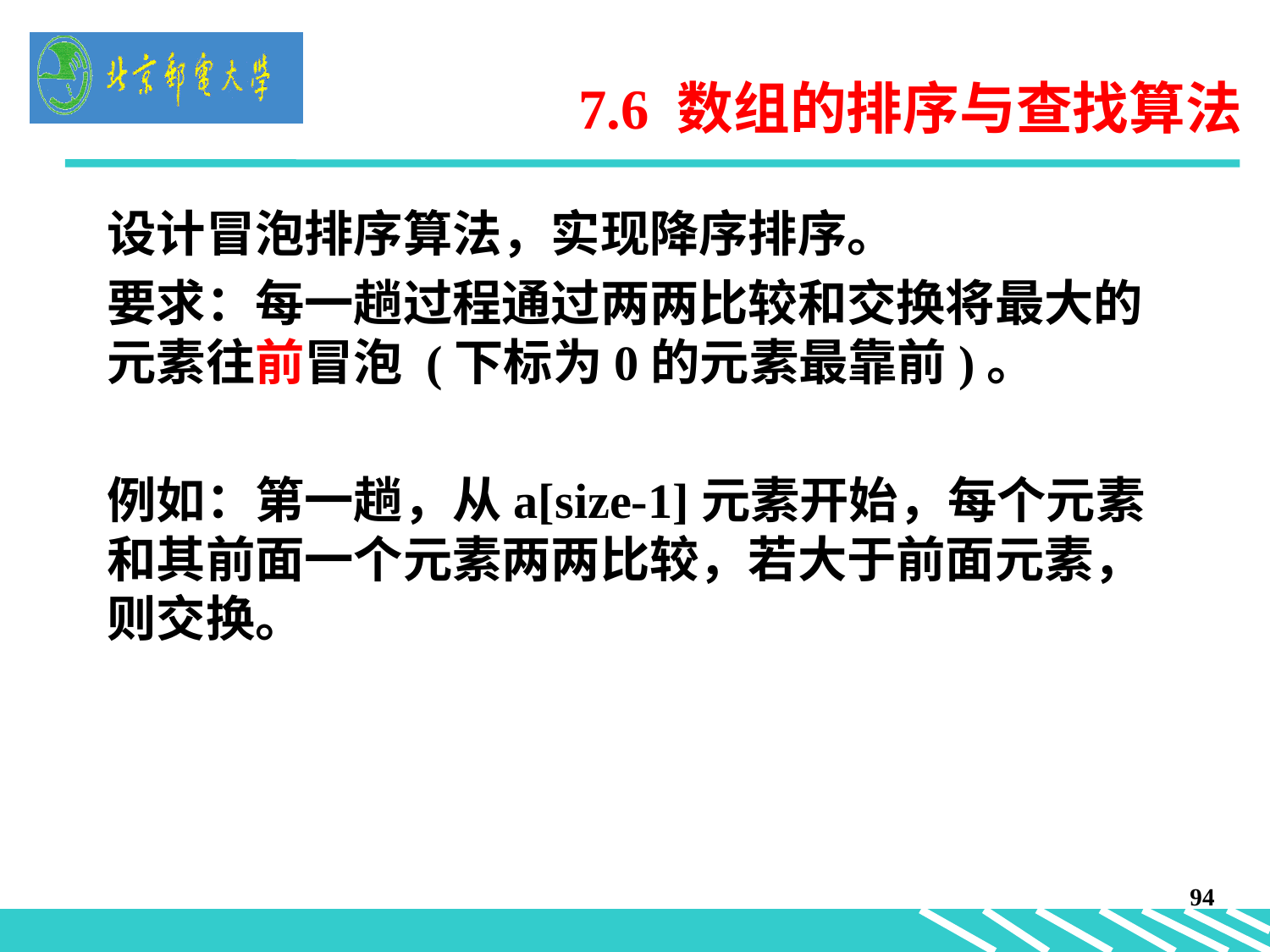

# 7.6 数组的排序与查找算法
设计冒泡排序算法，实现降序排序。
要求：每一趟过程通过两两比较和交换将最大的元素往前冒泡 (下标为0的元素最靠前)。

例如：第一趟，从a[size-1]元素开始，每个元素和其前面一个元素两两比较，若大于前面元素，则交换。
94